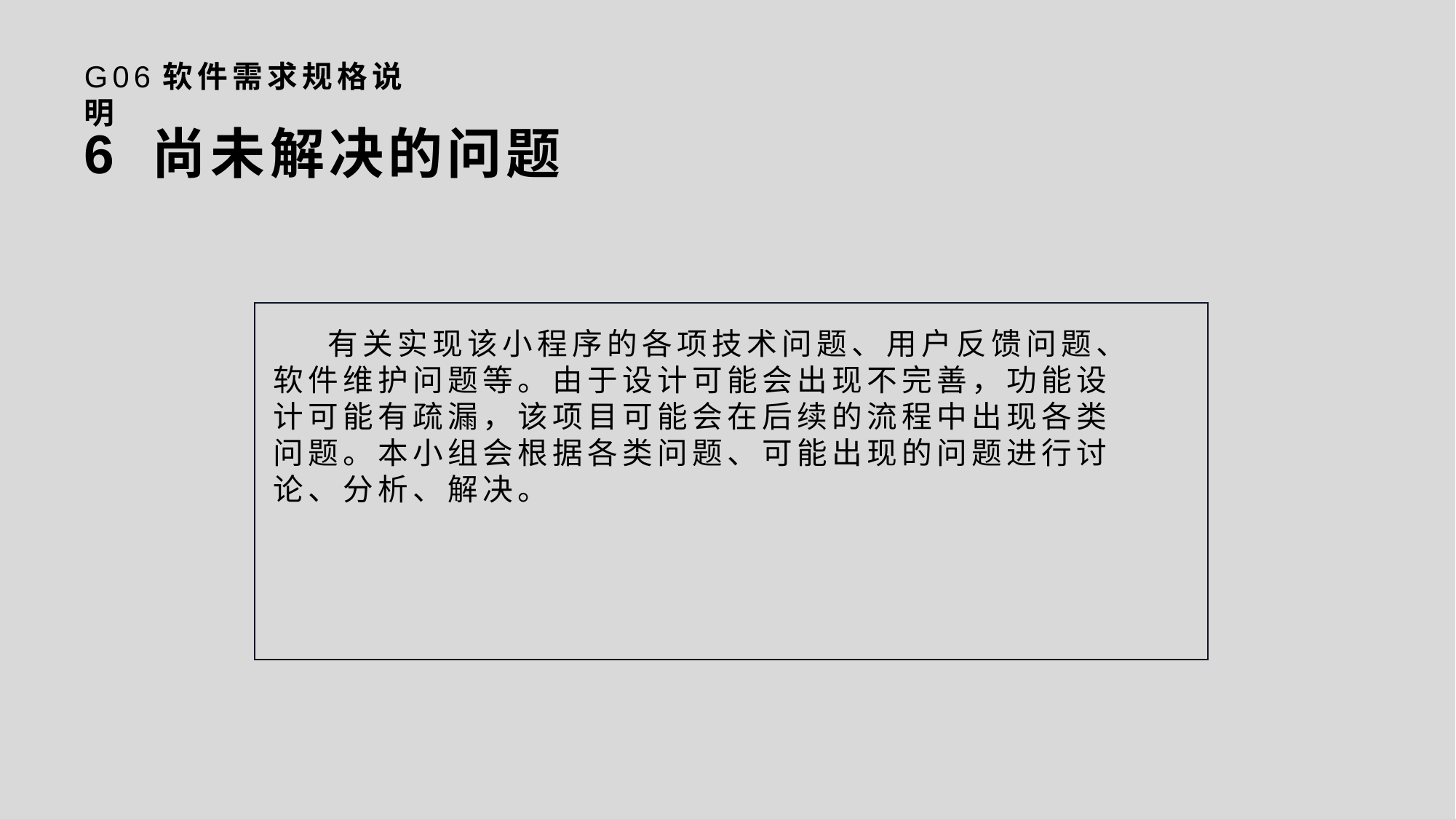

G06软件需求规格说明
6 尚未解决的问题

有关实现该小程序的各项技术问题、用户反馈问题、软件维护问题等。由于设计可能会出现不完善，功能设计可能有疏漏，该项目可能会在后续的流程中出现各类问题。本小组会根据各类问题、可能出现的问题进行讨论、分析、解决。